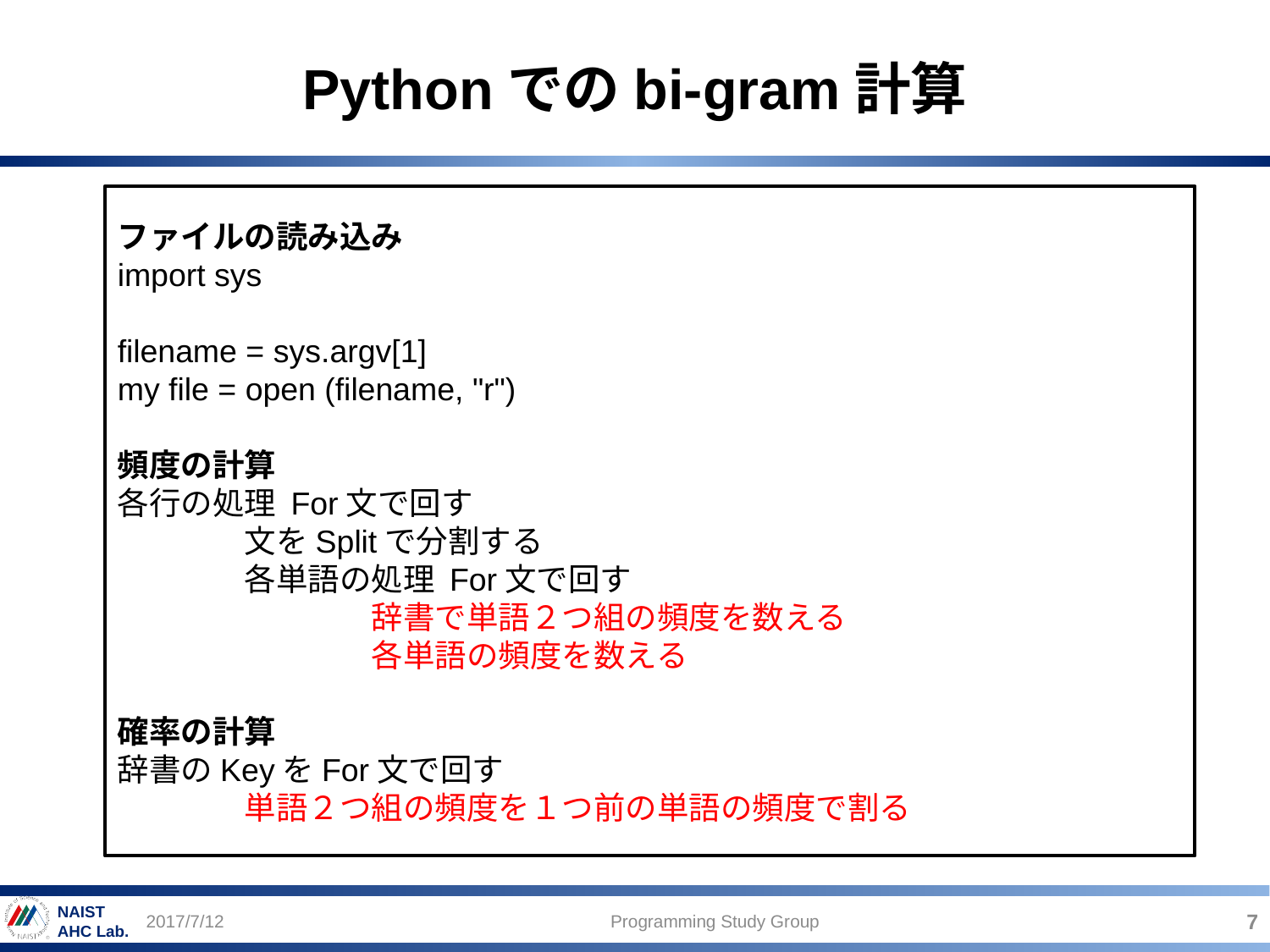

# Pythonでのbi-gram計算
ファイルの読み込み
import sys

filename = sys.argv[1]
my file = open (filename, "r")

頻度の計算
各行の処理 For文で回す
	文をSplitで分割する
	各単語の処理 For文で回す
		辞書で単語２つ組の頻度を数える
		各単語の頻度を数える

確率の計算
辞書のKeyをFor文で回す
	単語２つ組の頻度を１つ前の単語の頻度で割る
2017/7/12
Programming Study Group
7